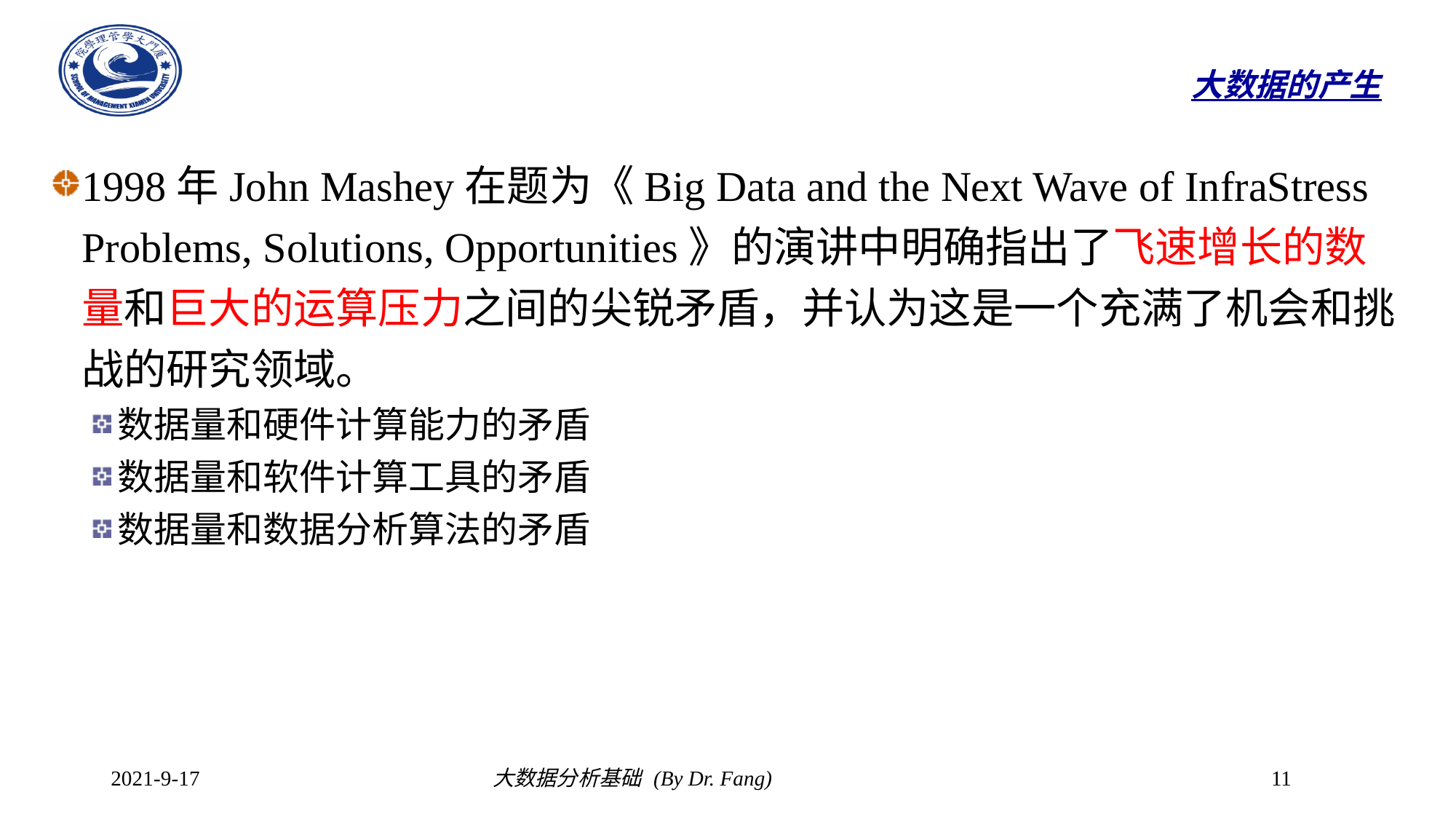

# 大数据的产生
1998年John Mashey在题为《Big Data and the Next Wave of InfraStress Problems, Solutions, Opportunities》的演讲中明确指出了飞速增长的数量和巨大的运算压力之间的尖锐矛盾，并认为这是一个充满了机会和挑战的研究领域。
数据量和硬件计算能力的矛盾
数据量和软件计算工具的矛盾
数据量和数据分析算法的矛盾

2021-9-17
大数据分析基础 (By Dr. Fang)
11